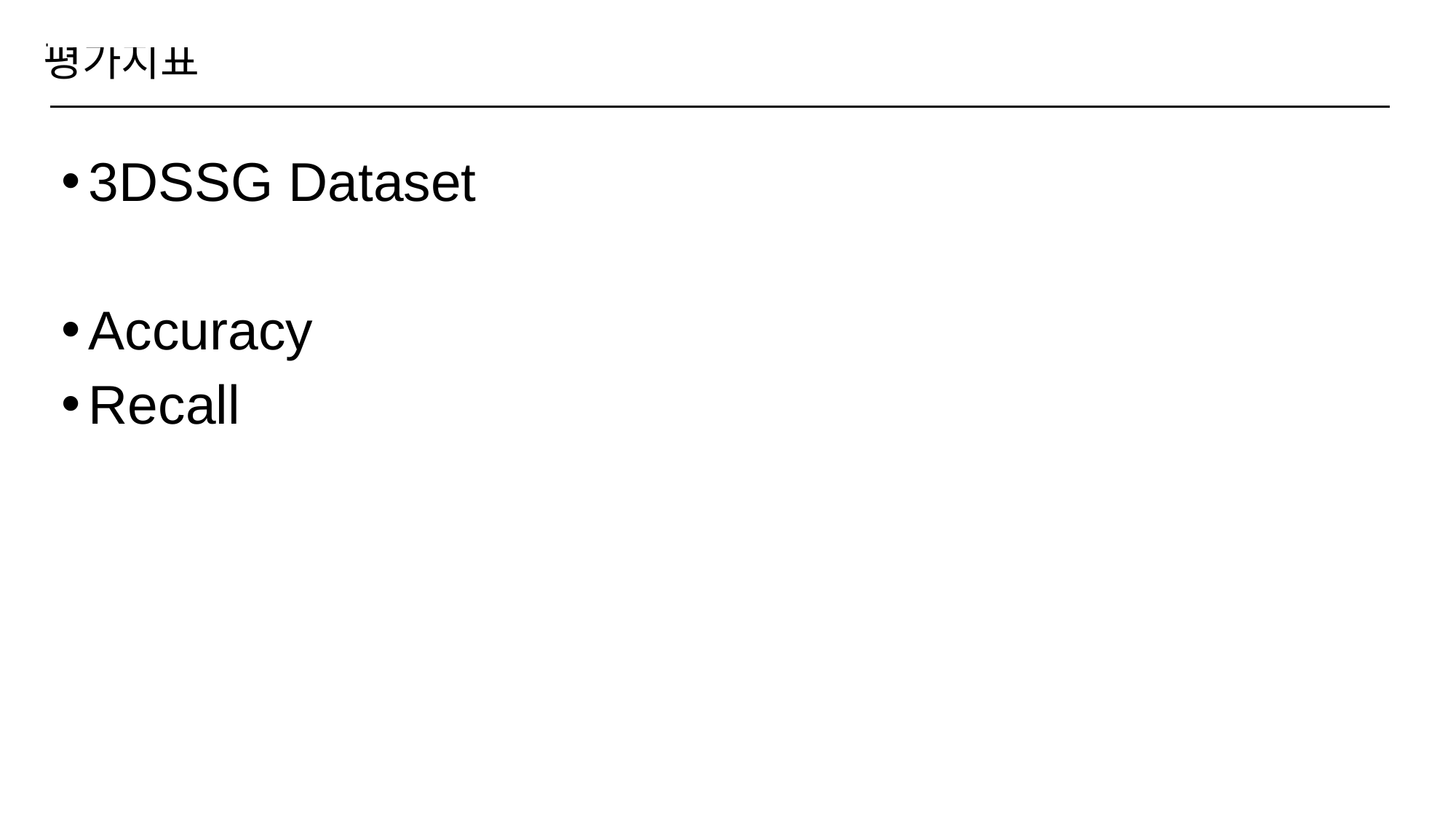

증강현실 기기를 착용하고 빈 벤치프레스르 보는 장면도 생성해줘

# 평가지표

3DSSG Dataset

Accuracy
Recall